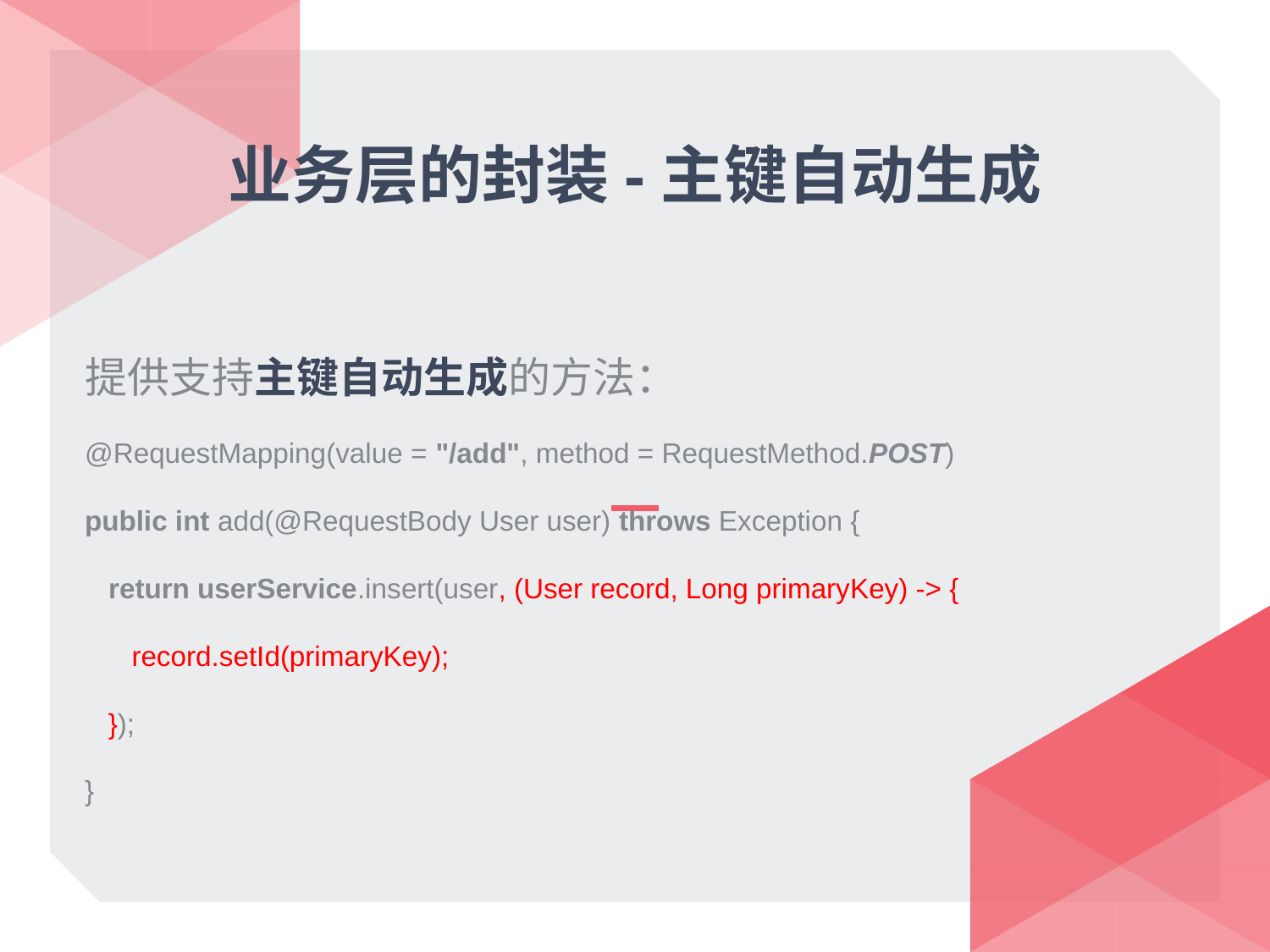

# 业务层的封装-主键自动生成
提供支持主键自动生成的方法：
@RequestMapping(value = "/add", method = RequestMethod.POST)
public int add(@RequestBody User user) throws Exception {
   return userService.insert(user, (User record, Long primaryKey) -> {
      record.setId(primaryKey);
   });
}